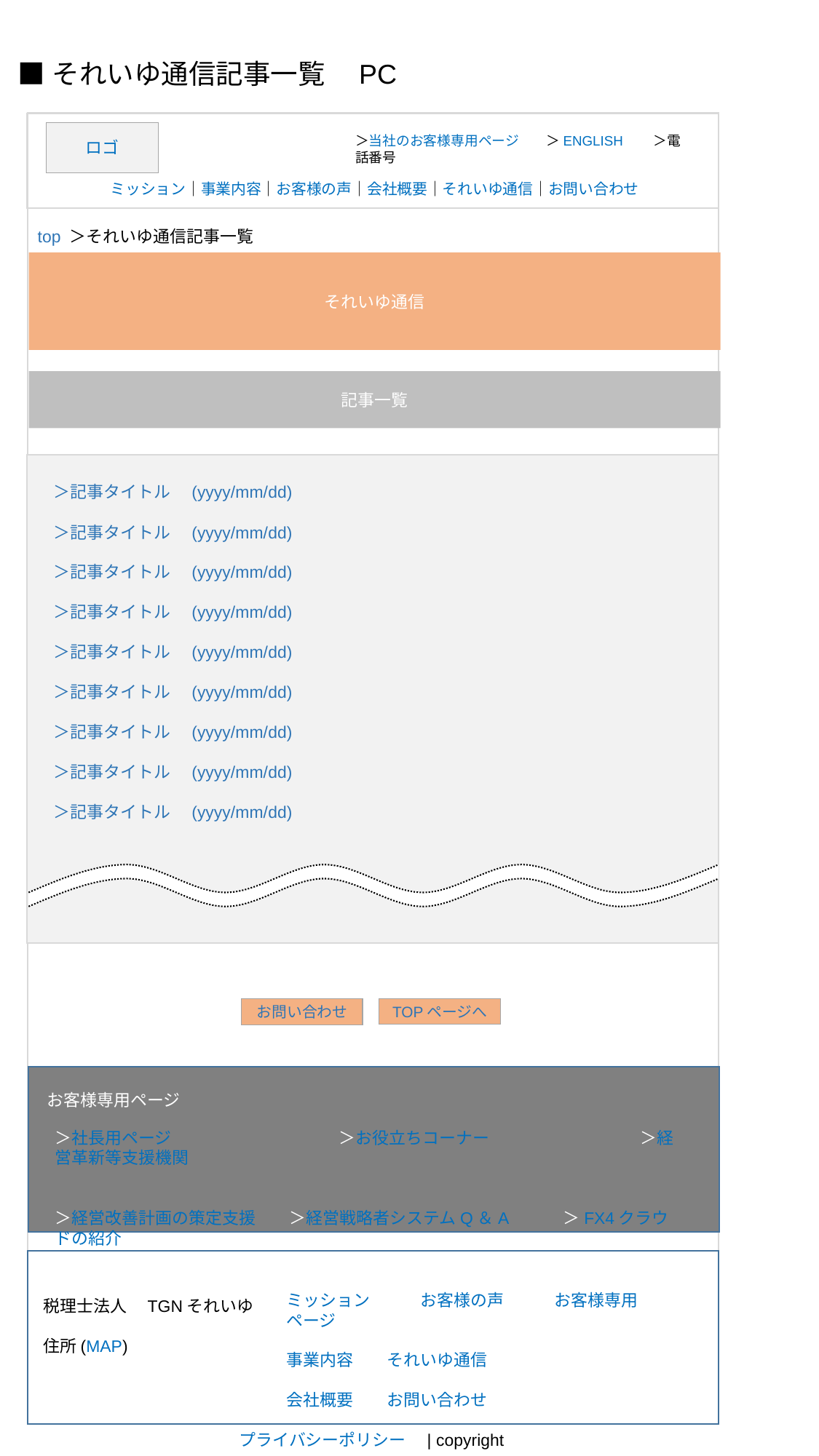

■それいゆ通信記事一覧　PC

ロゴ
＞当社のお客様専用ページ　　＞ENGLISH　　＞電話番号

ミッション｜事業内容｜お客様の声｜会社概要｜それいゆ通信｜お問い合わせ
top ＞それいゆ通信記事一覧
それいゆ通信
記事一覧

＞記事タイトル　(yyyy/mm/dd)

＞記事タイトル　(yyyy/mm/dd)

＞記事タイトル　(yyyy/mm/dd)

＞記事タイトル　(yyyy/mm/dd)

＞記事タイトル　(yyyy/mm/dd)

＞記事タイトル　(yyyy/mm/dd)

＞記事タイトル　(yyyy/mm/dd)

＞記事タイトル　(yyyy/mm/dd)

＞記事タイトル　(yyyy/mm/dd)

TOPページへ
お問い合わせ

お客様専用ページ
＞社長用ページ　　　　　　　　　　＞お役立ちコーナー　　　　　　　　　＞経営革新等支援機関

＞経営改善計画の策定支援　　＞経営戦略者システムQ＆A　　　＞FX4クラウドの紹介

ミッション　　　お客様の声　　　お客様専用ページ

事業内容　　それいゆ通信

会社概要　　お問い合わせ

税理士法人　TGNそれいゆ

住所(MAP)

プライバシーポリシー　| copyright